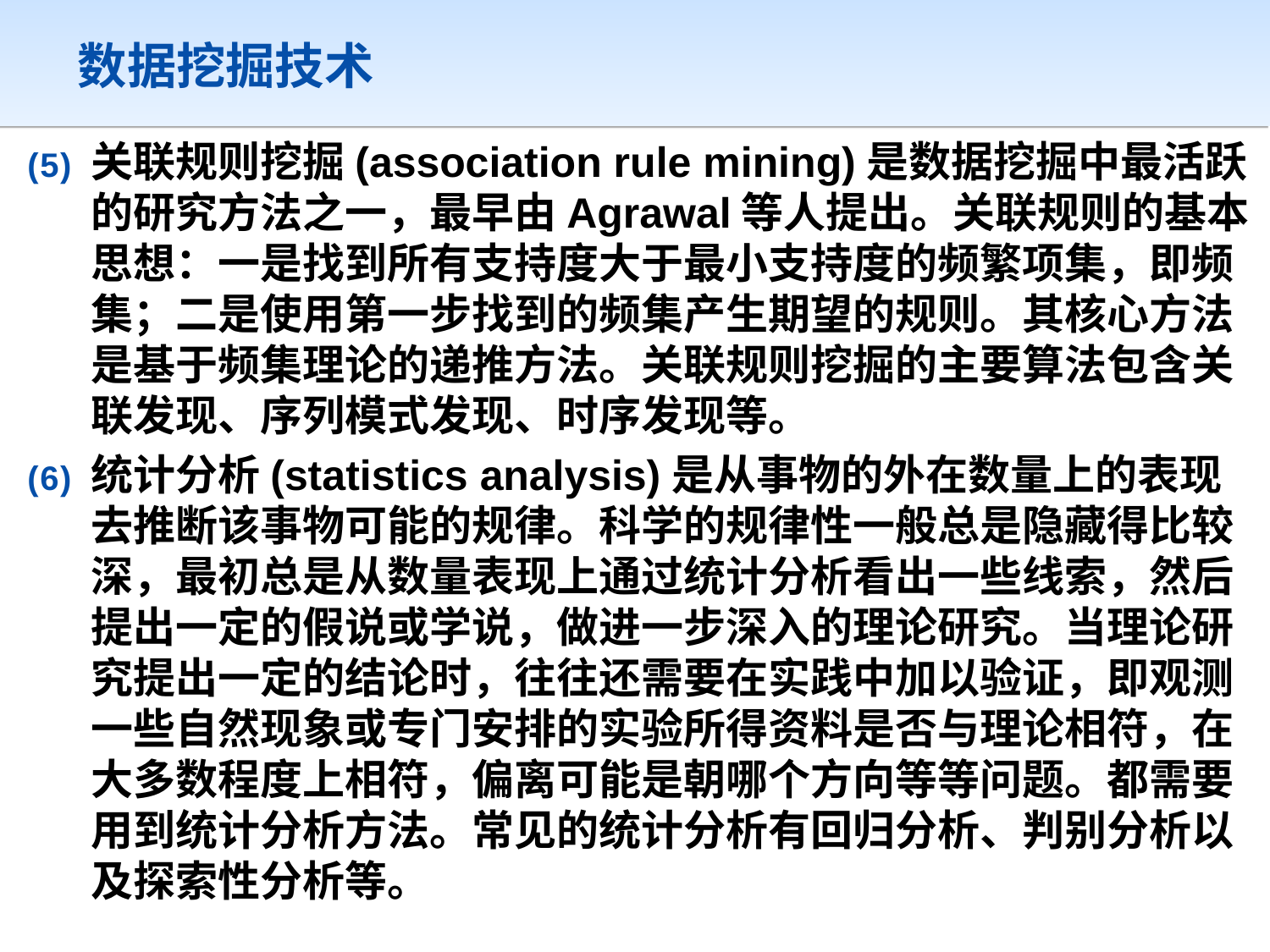

# 数据挖掘技术
关联规则挖掘(association rule mining)是数据挖掘中最活跃的研究方法之一，最早由Agrawal等人提出。关联规则的基本思想：一是找到所有支持度大于最小支持度的频繁项集，即频集；二是使用第一步找到的频集产生期望的规则。其核心方法是基于频集理论的递推方法。关联规则挖掘的主要算法包含关联发现、序列模式发现、时序发现等。
统计分析(statistics analysis)是从事物的外在数量上的表现去推断该事物可能的规律。科学的规律性一般总是隐藏得比较深，最初总是从数量表现上通过统计分析看出一些线索，然后提出一定的假说或学说，做进一步深入的理论研究。当理论研究提出一定的结论时，往往还需要在实践中加以验证，即观测一些自然现象或专门安排的实验所得资料是否与理论相符，在大多数程度上相符，偏离可能是朝哪个方向等等问题。都需要用到统计分析方法。常见的统计分析有回归分析、判别分析以及探索性分析等。